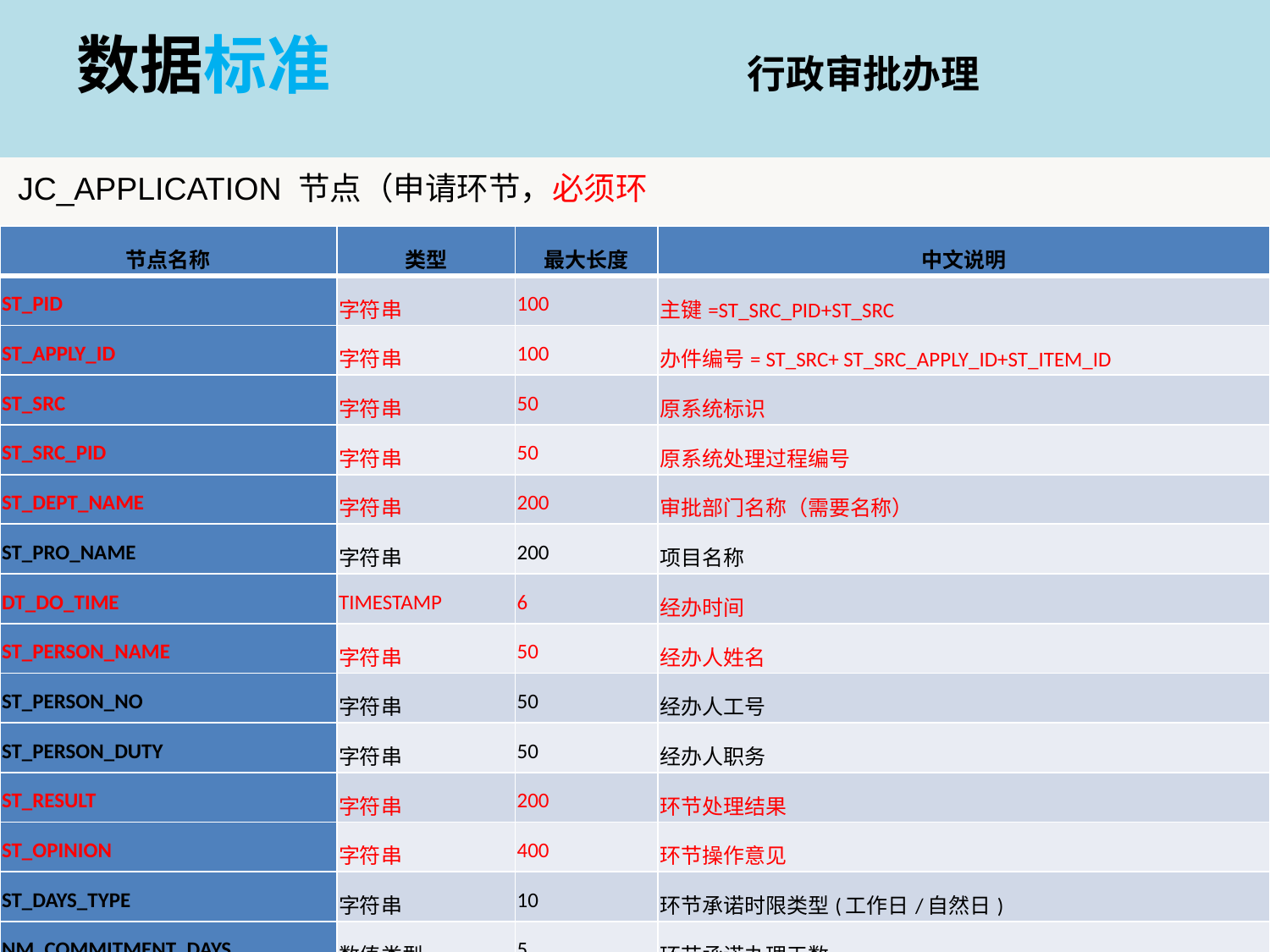

# 数据标准                             行政审批办理
JC_APPLICATION 节点（申请环节，必须环节）
| 节点名称 | 类型 | 最大长度 | 中文说明 |
| --- | --- | --- | --- |
| ST\_PID | 字符串 | 100 | 主键=ST\_SRC\_PID+ST\_SRC |
| ST\_APPLY\_ID | 字符串 | 100 | 办件编号= ST\_SRC+ ST\_SRC\_APPLY\_ID+ST\_ITEM\_ID |
| ST\_SRC | 字符串 | 50 | 原系统标识 |
| ST\_SRC\_PID | 字符串 | 50 | 原系统处理过程编号 |
| ST\_DEPT\_NAME | 字符串 | 200 | 审批部门名称（需要名称） |
| ST\_PRO\_NAME | 字符串 | 200 | 项目名称 |
| DT\_DO\_TIME | TIMESTAMP | 6 | 经办时间 |
| ST\_PERSON\_NAME | 字符串 | 50 | 经办人姓名 |
| ST\_PERSON\_NO | 字符串 | 50 | 经办人工号 |
| ST\_PERSON\_DUTY | 字符串 | 50 | 经办人职务 |
| ST\_RESULT | 字符串 | 200 | 环节处理结果 |
| ST\_OPINION | 字符串 | 400 | 环节操作意见 |
| ST\_DAYS\_TYPE | 字符串 | 10 | 环节承诺时限类型(工作日/自然日) |
| NM\_COMMITMENT\_DAYS | 数值类型 | 5 | 环节承诺办理天数 |
| NM\_REAL\_DAYS | 数值类型 | 5 | 实际办理天数 |
| ST\_APPLICANT\_NAME | 字符串 | 200 | 申请人名称 |
| ST\_APPLICANT\_TYPE | 字符串 | 20 | 申请人类型 |
| ST\_CONTACT | 字符串 | 200 | 联系人姓名 |
| ST\_CONTACT\_DOCU\_TYPE | 字符串 | 50 | 联系人证件类型 |
| ST\_CONTACT\_DOCU\_NO | 字符串 | 100 | 联系人证件号码 |
| ST\_CONTACT\_PHONE | 字符串 | 50 | 联系人电话 |
| ST\_CONTACT\_MOBILE | 字符串 | 50 | 联系人手机号码 |
| ST\_CONTACT\_EMAIL | 字符串 | 200 | 申请人电子邮箱 |
| ST\_APPLY\_METHOD | 字符串 | 100 | 接收方式(窗口提交/网上提交/信函/电报/电传/传真/电子邮件/电子数据交换/其他) |
| ST\_APPLY\_CONTENT | 字符串 | 4000 | 申请登记内容 |
| DOCS | 复合节点类型 |  | 申请材料清单 |
| ST\_WEBAPP\_PASS | 字符串 | 5 | 网上申请通过与否（A 是 B 否） |
| DT\_CLCTDOCS\_TIME | TIMESTAMP | 6 | 申请材料收件时间 |
| APP\_DOCS | 复合节点类型 |  | 行政审批申请表（书） |
| ST\_APPLY\_DOC\_NO | 字符串 | 50 | 申请材料收件凭证编号 |
| CLCT\_DOCS | 复合节点类型 |  | 行政审批申请材料收件凭证 |